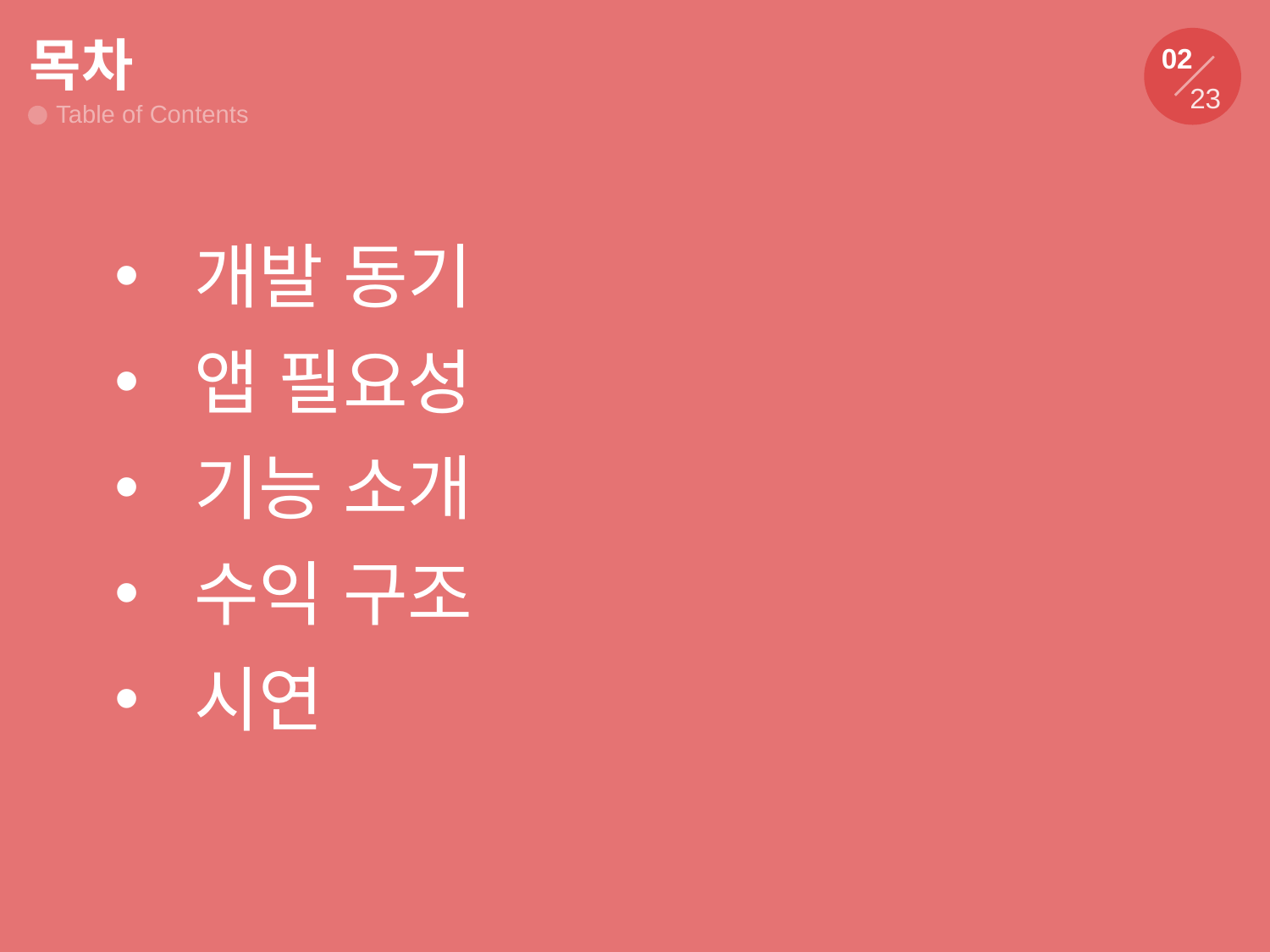

목차

02
23

Table of Contents

개발 동기
앱 필요성
기능 소개
수익 구조
시연